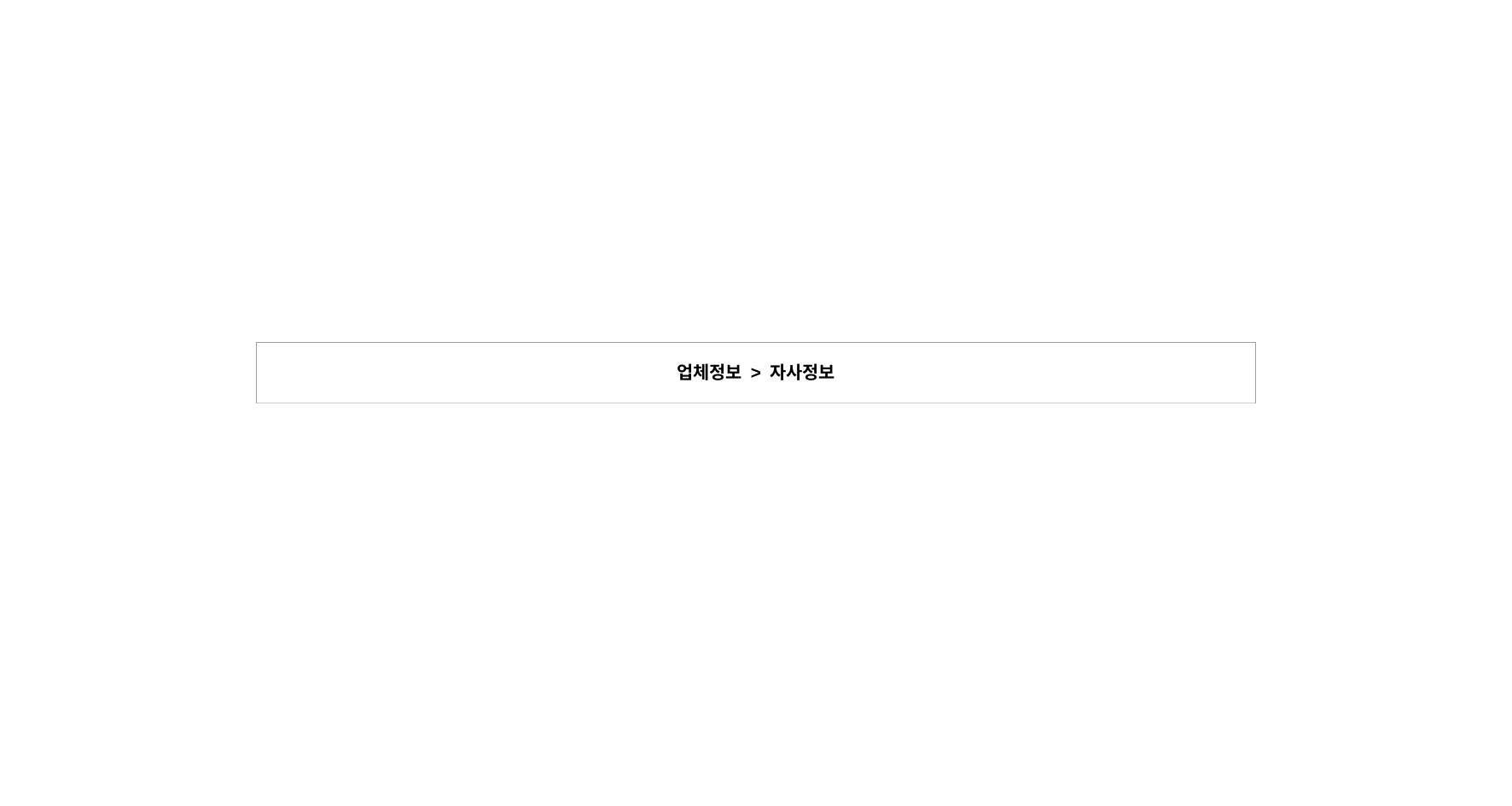

| 업체정보 > 자사정보 |
| --- |